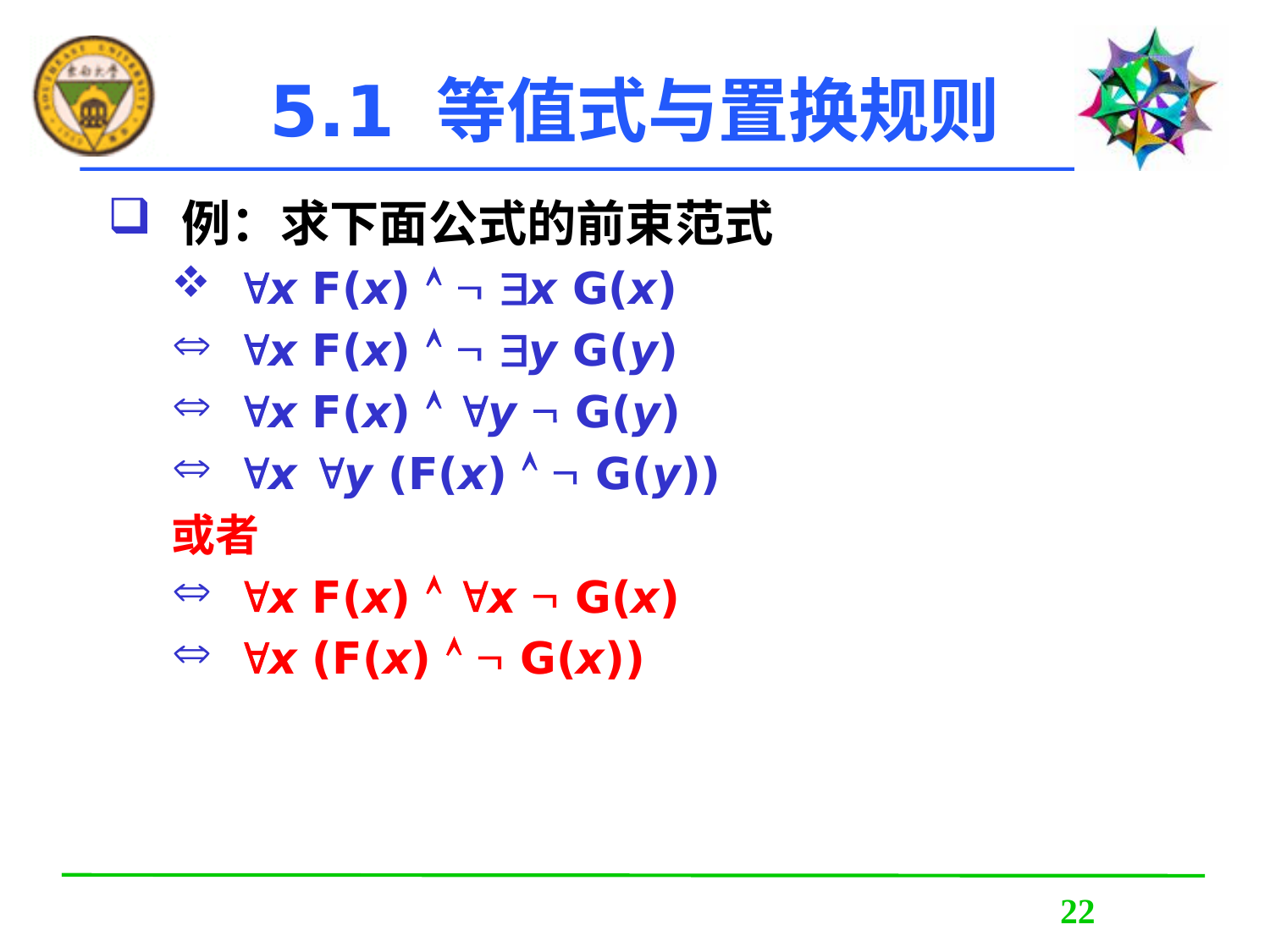

5.1 等值式与置换规则
例：求下面公式的前束范式
∀x F(x) ∧ ¬ ∃x G(x)
∀x F(x) ∧ ¬ ∃y G(y)
∀x F(x) ∧ ∀y ¬ G(y)
∀x ∀y (F(x) ∧ ¬ G(y))
或者
∀x F(x) ∧ ∀x ¬ G(x)
∀x (F(x) ∧ ¬ G(x))